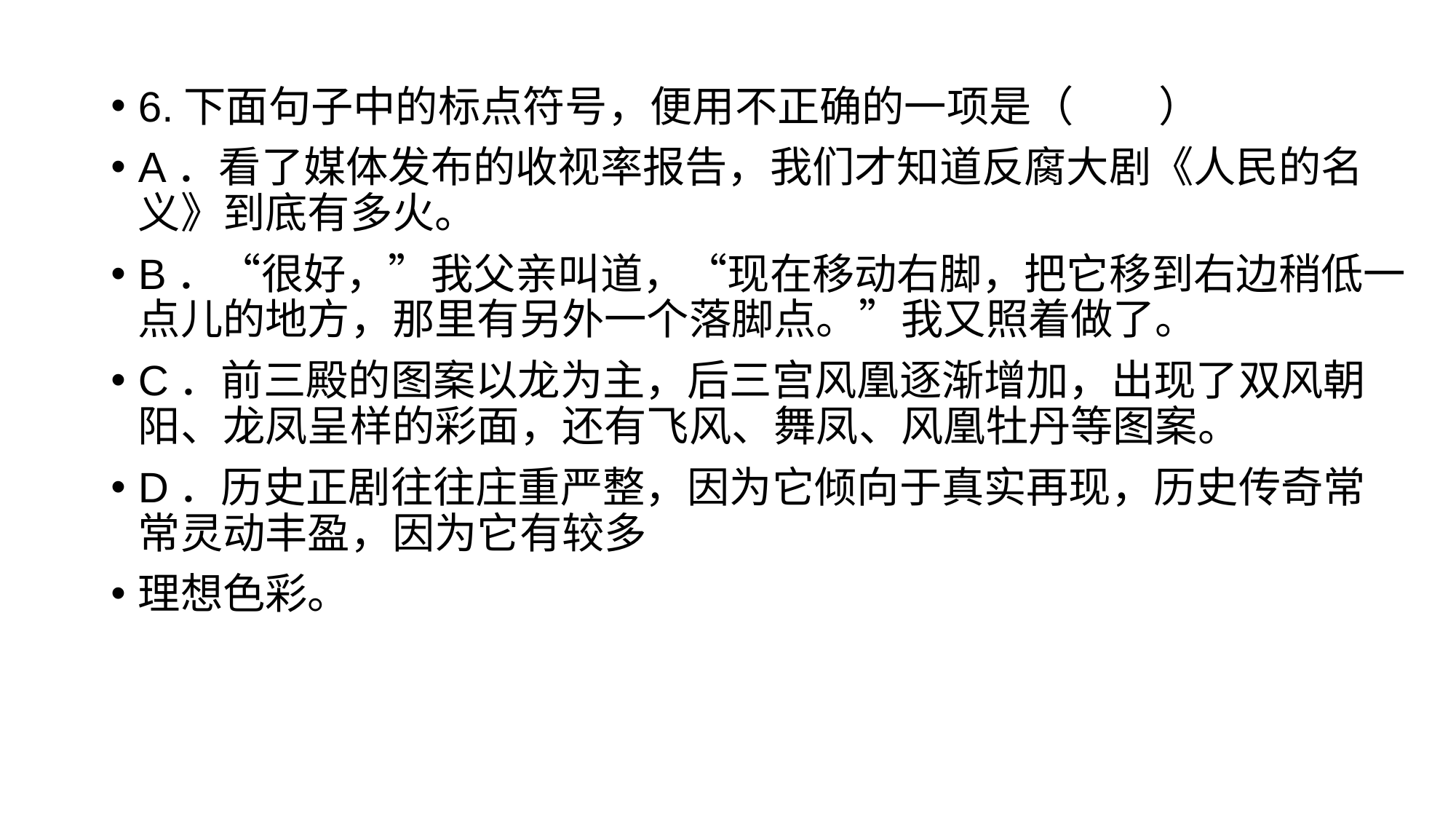

6.下面句子中的标点符号，便用不正确的一项是（　　）
A．看了媒体发布的收视率报告，我们才知道反腐大剧《人民的名义》到底有多火。
B．“很好，”我父亲叫道，“现在移动右脚，把它移到右边稍低一点儿的地方，那里有另外一个落脚点。”我又照着做了。
C．前三殿的图案以龙为主，后三宫风凰逐渐增加，出现了双风朝阳、龙凤呈样的彩面，还有飞风、舞凤、风凰牡丹等图案。
D．历史正剧往往庄重严整，因为它倾向于真实再现，历史传奇常常灵动丰盈，因为它有较多
理想色彩。